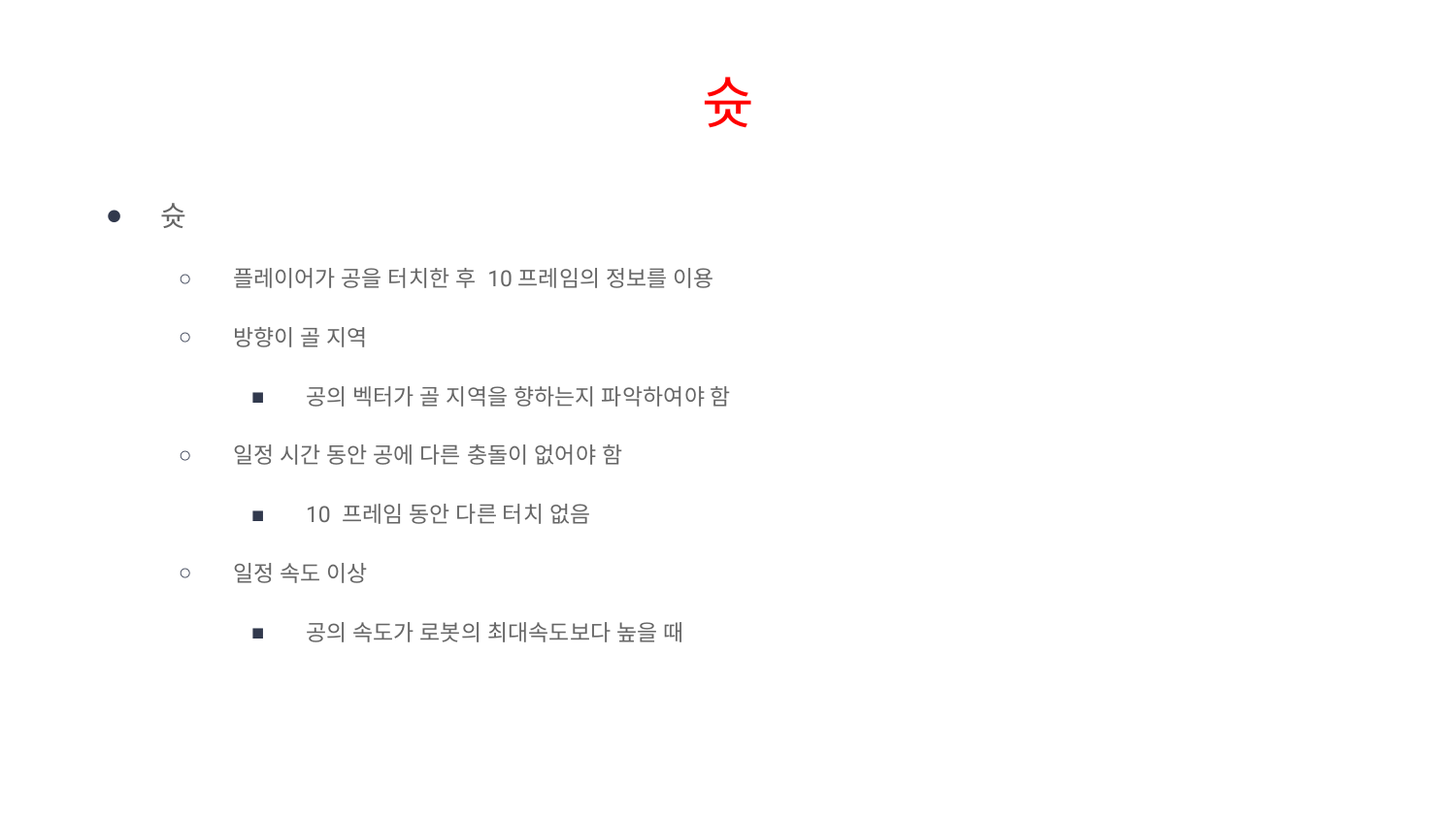

# 슛
슛
플레이어가 공을 터치한 후 10프레임의 정보를 이용
방향이 골 지역
공의 벡터가 골 지역을 향하는지 파악하여야 함
일정 시간 동안 공에 다른 충돌이 없어야 함
10 프레임 동안 다른 터치 없음
일정 속도 이상
공의 속도가 로봇의 최대속도보다 높을 때